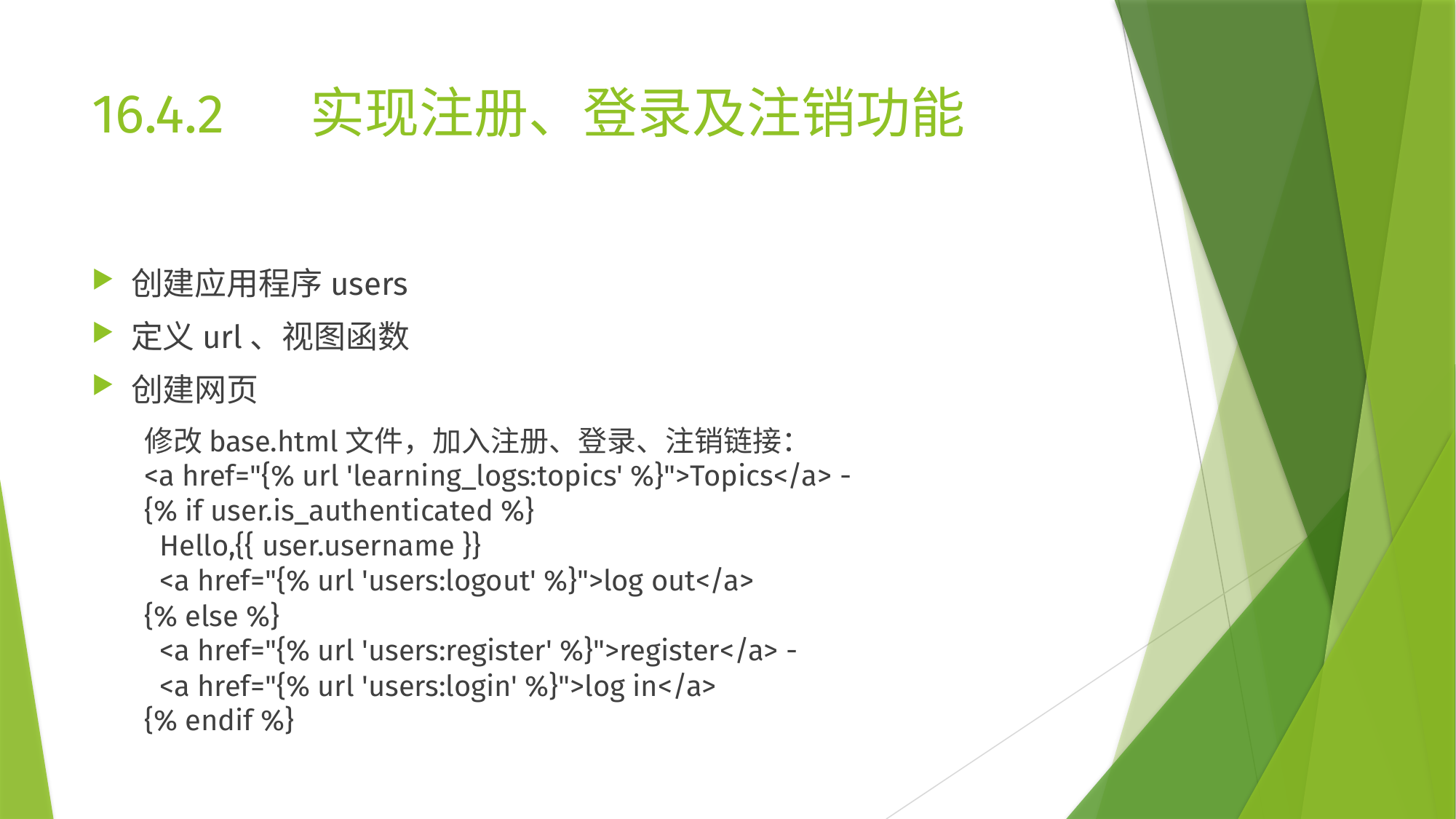

# 16.4.2	实现注册、登录及注销功能
创建应用程序users
定义url、视图函数
创建网页
修改base.html文件，加入注册、登录、注销链接：
<a href="{% url 'learning_logs:topics' %}">Topics</a> -
{% if user.is_authenticated %}
  Hello,{{ user.username }}
  <a href="{% url 'users:logout' %}">log out</a>
{% else %}
  <a href="{% url 'users:register' %}">register</a> -
  <a href="{% url 'users:login' %}">log in</a>
{% endif %}